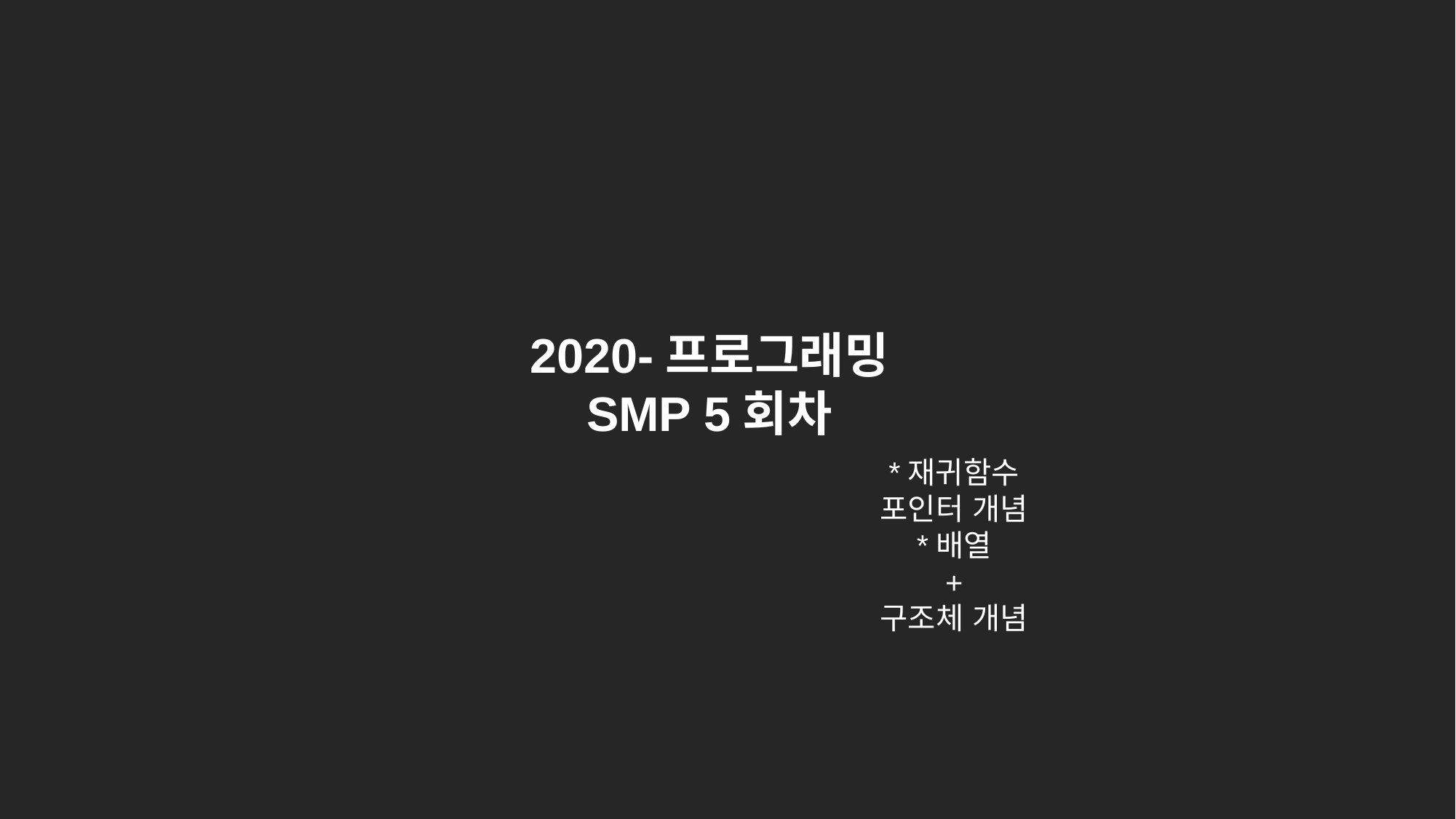

2020-프로그래밍
SMP 5회차
*재귀함수
포인터 개념
*배열
+
구조체 개념